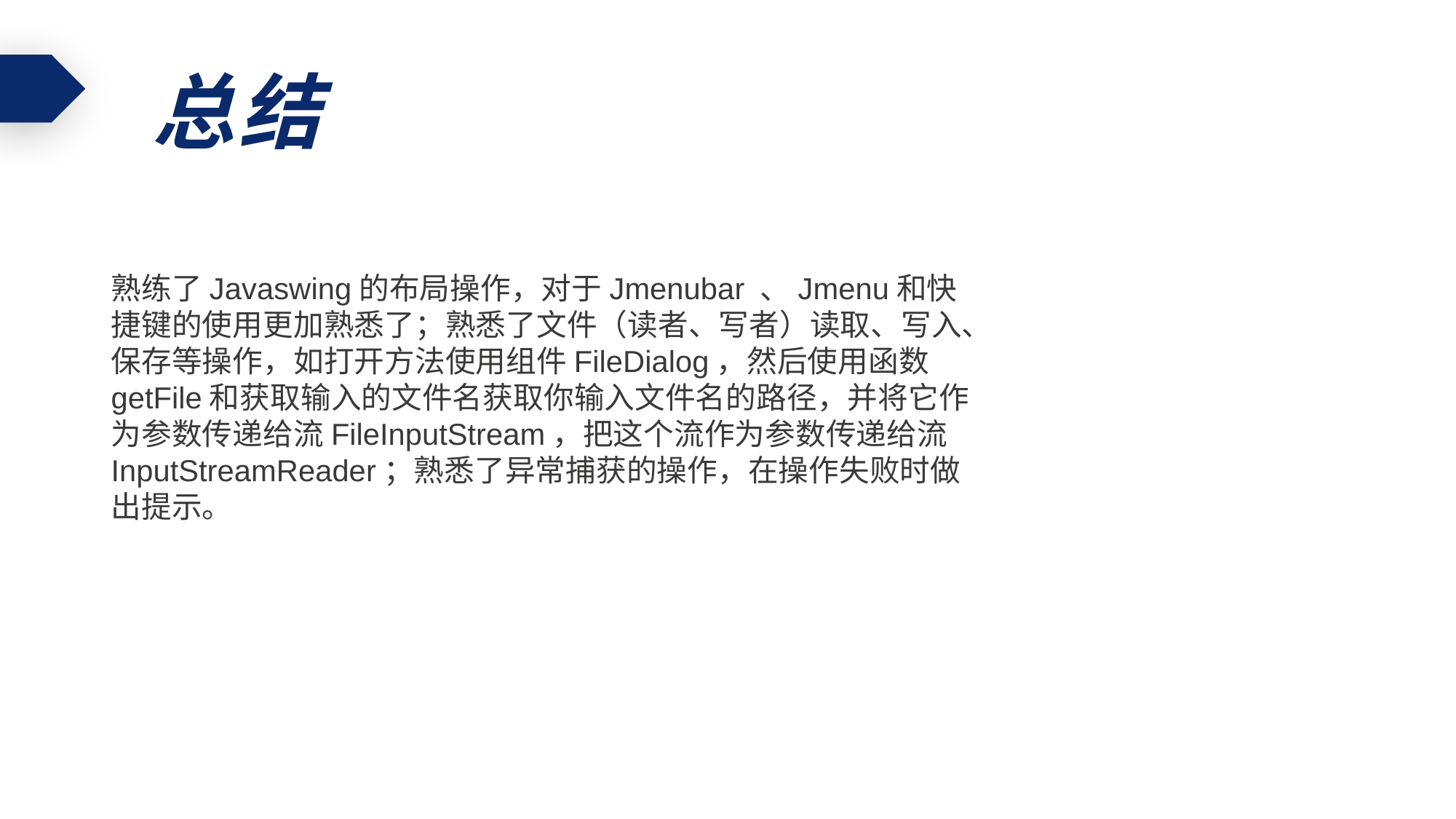

总结
熟练了Javaswing的布局操作，对于Jmenubar 、Jmenu和快捷键的使用更加熟悉了；熟悉了文件（读者、写者）读取、写入、保存等操作，如打开方法使用组件FileDialog，然后使用函数getFile和获取输入的文件名获取你输入文件名的路径，并将它作为参数传递给流FileInputStream，把这个流作为参数传递给流InputStreamReader；熟悉了异常捕获的操作，在操作失败时做出提示。